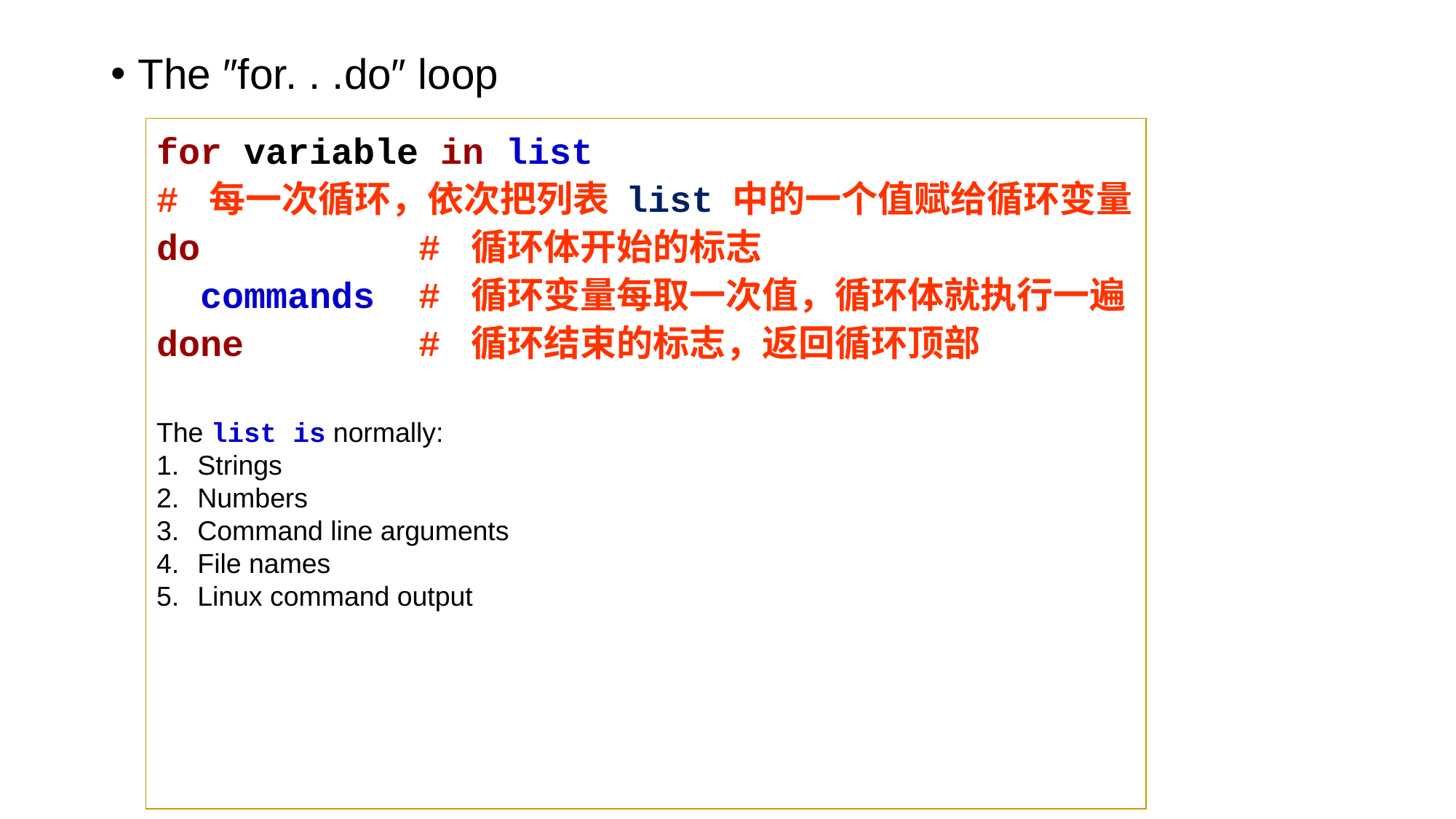

The ″for. . .do″ loop
for variable in list
# 每一次循环，依次把列表 list 中的一个值赋给循环变量
do          # 循环体开始的标志
  commands  # 循环变量每取一次值，循环体就执行一遍
done        # 循环结束的标志，返回循环顶部

The list is normally:
Strings
Numbers
Command line arguments
File names
Linux command output